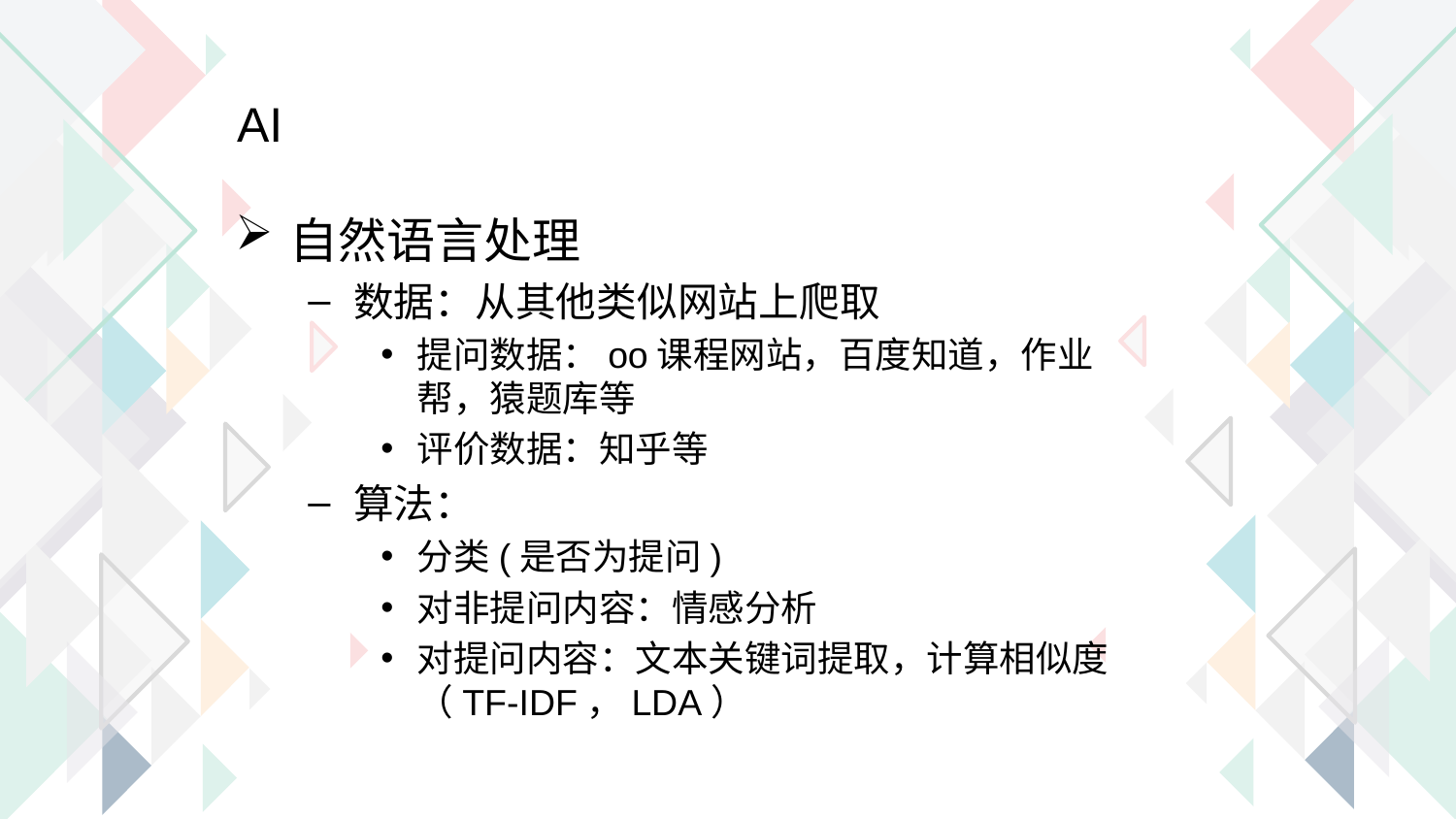

AI
自然语言处理
数据：从其他类似网站上爬取
提问数据：oo课程网站，百度知道，作业帮，猿题库等
评价数据：知乎等
算法：
分类(是否为提问)
对非提问内容：情感分析
对提问内容：文本关键词提取，计算相似度（TF-IDF，LDA）